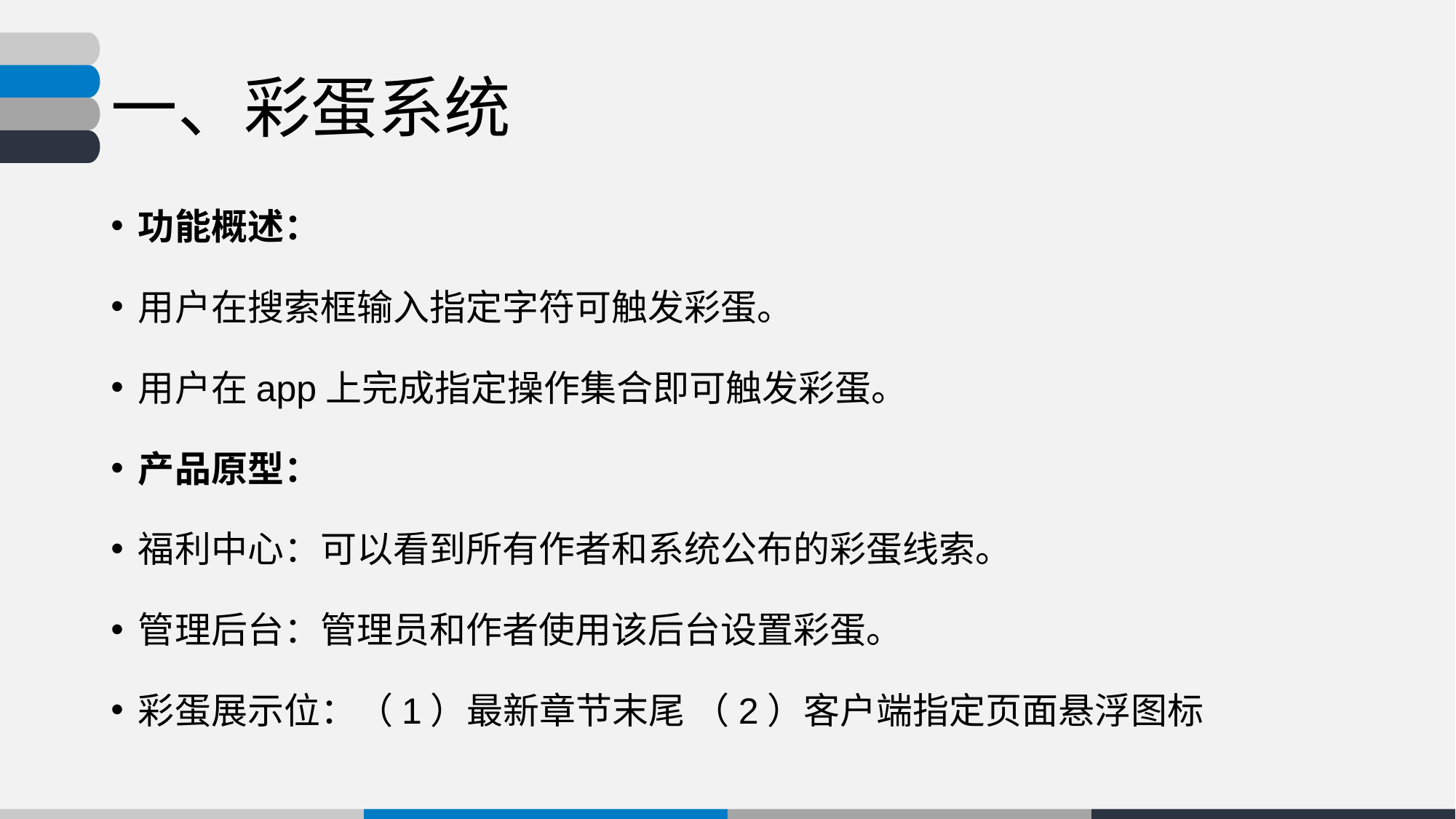

# 一、彩蛋系统
功能概述：
用户在搜索框输入指定字符可触发彩蛋。
用户在app上完成指定操作集合即可触发彩蛋。
产品原型：
福利中心：可以看到所有作者和系统公布的彩蛋线索。
管理后台：管理员和作者使用该后台设置彩蛋。
彩蛋展示位：（1）最新章节末尾 （2）客户端指定页面悬浮图标